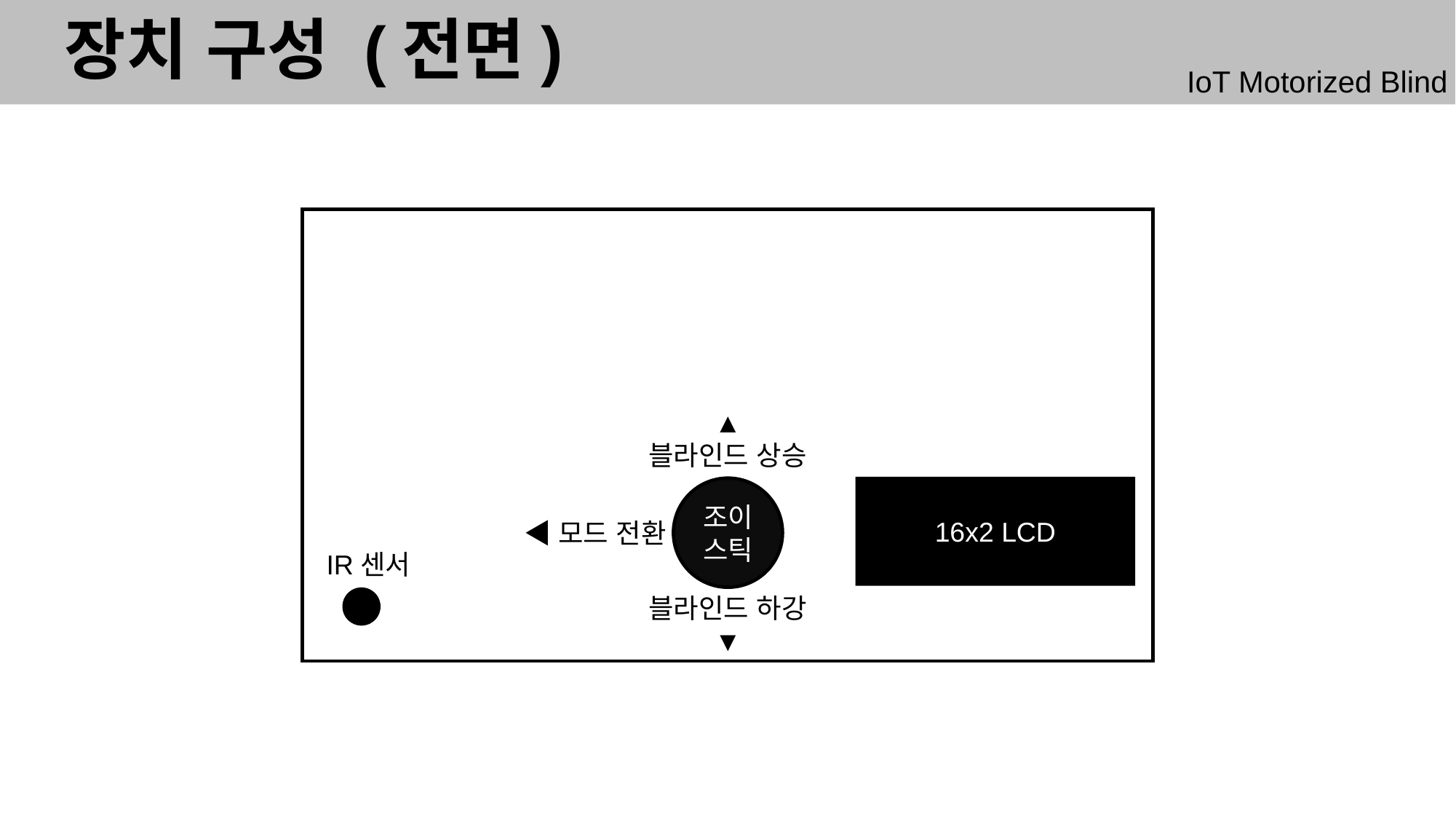

장치 구성 (전면)
IoT Motorized Blind

▲
블라인드 상승
16x2 LCD
조이
스틱
◀모드 전환
IR센서
블라인드 하강
▼